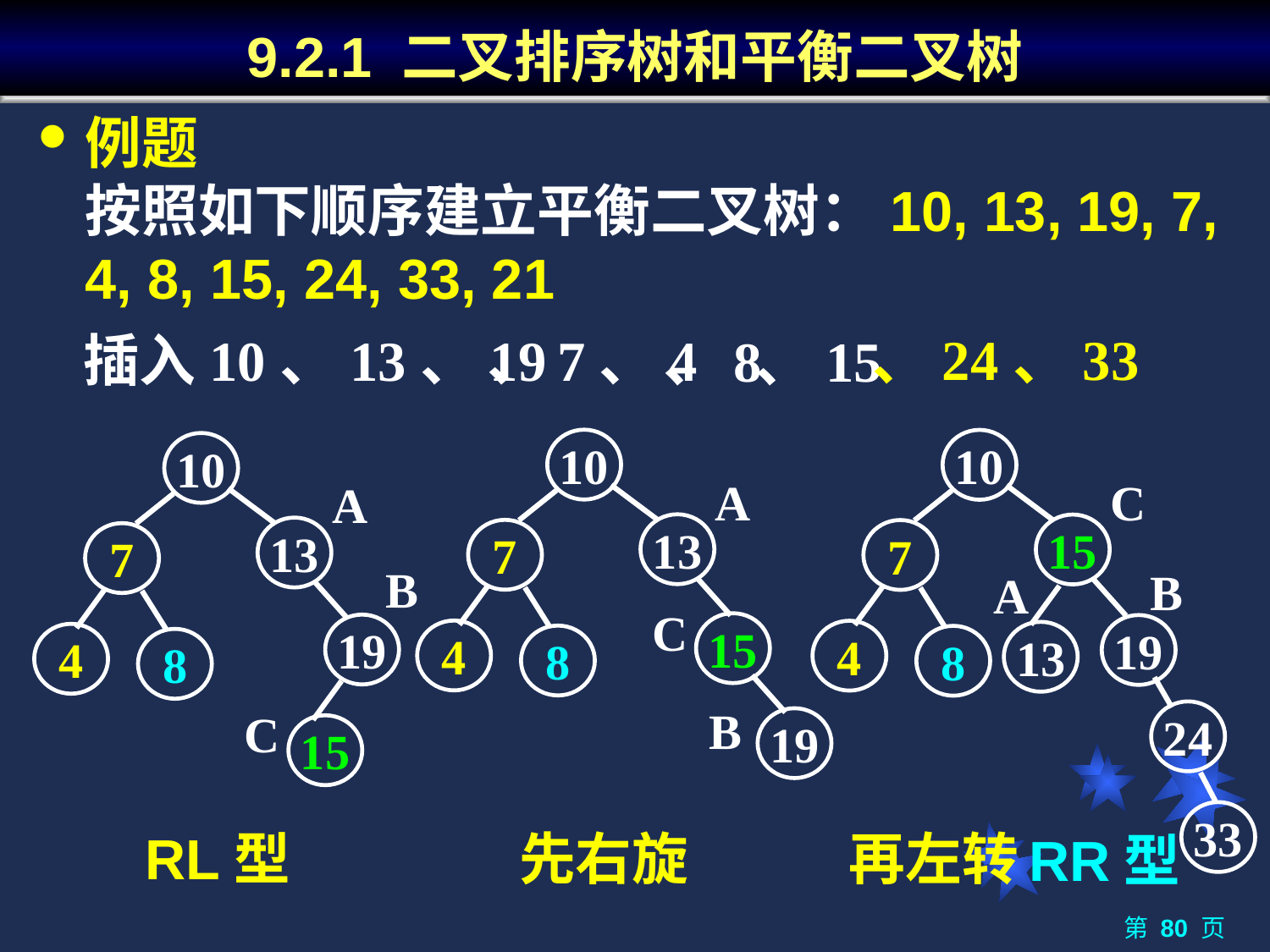

# 9.2.1 二叉排序树和平衡二叉树
例题
	按照如下顺序建立平衡二叉树：10, 13, 19, 7, 4, 8, 15, 24, 33, 21
、24、33
插入10、13、19
、7、4
、8
、15
10
A

13
7

4
8
10
C

15
7

4
8
10
A

13
7
B
B
A

C
15
19
19
13
4
8

B
C
24
19
15

33
RL型
先右旋
再左转
RR型
第 80 页